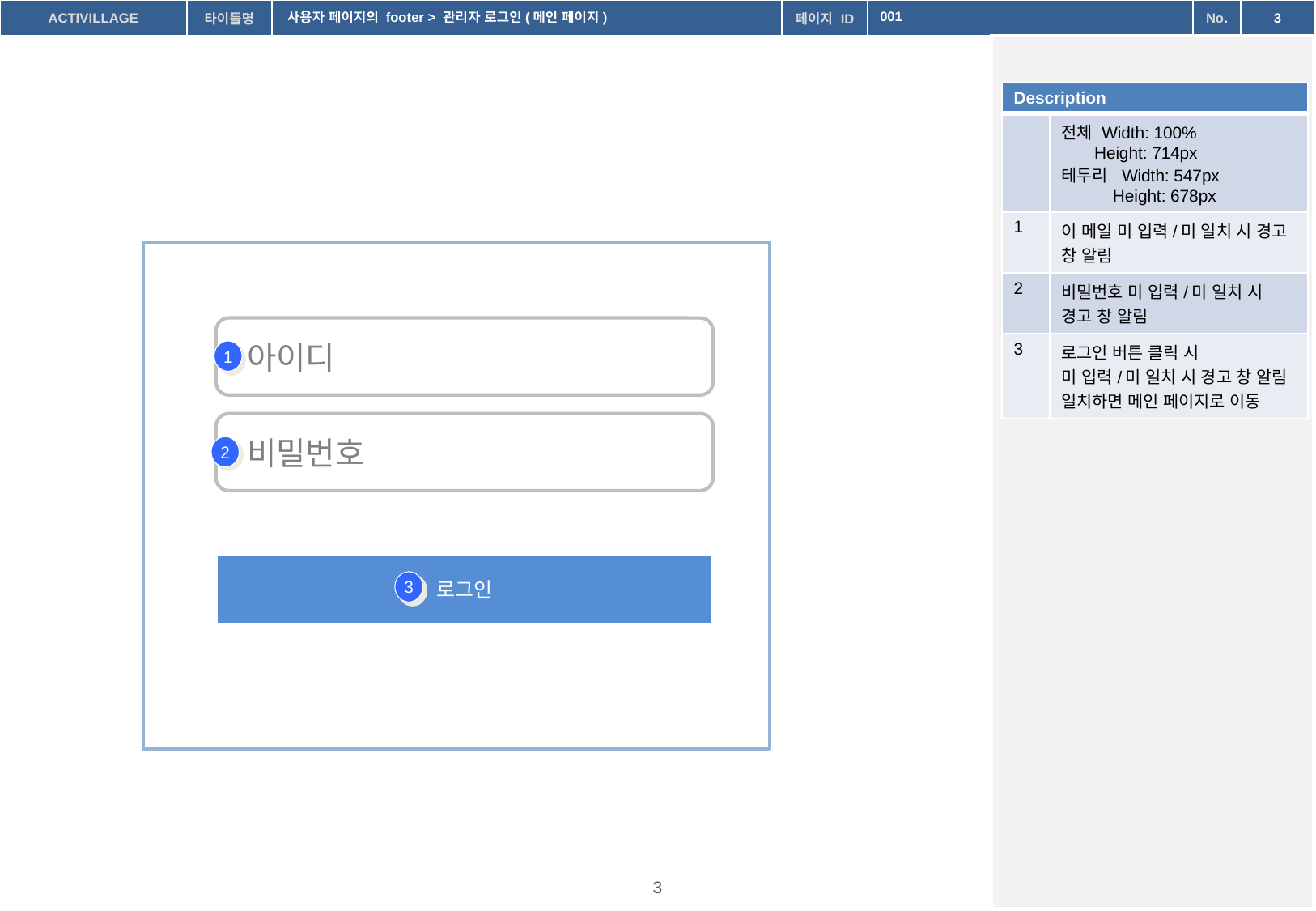

사용자 페이지의 footer > 관리자 로그인(메인 페이지)
001
| Description |  |
| --- | --- |
|  | 전체 Width: 100% Height: 714px 테두리 Width: 547px Height: 678px |
| 1 | 이 메일 미 입력/미 일치 시 경고 창 알림 |
| 2 | 비밀번호 미 입력/미 일치 시 경고 창 알림 |
| 3 | 로그인 버튼 클릭 시 미 입력/미 일치 시 경고 창 알림 일치하면 메인 페이지로 이동 |

아이디
1

비밀번호
2
로그인
3
<< <  1 2 3 4 5 6 7 8 9 10  > >>